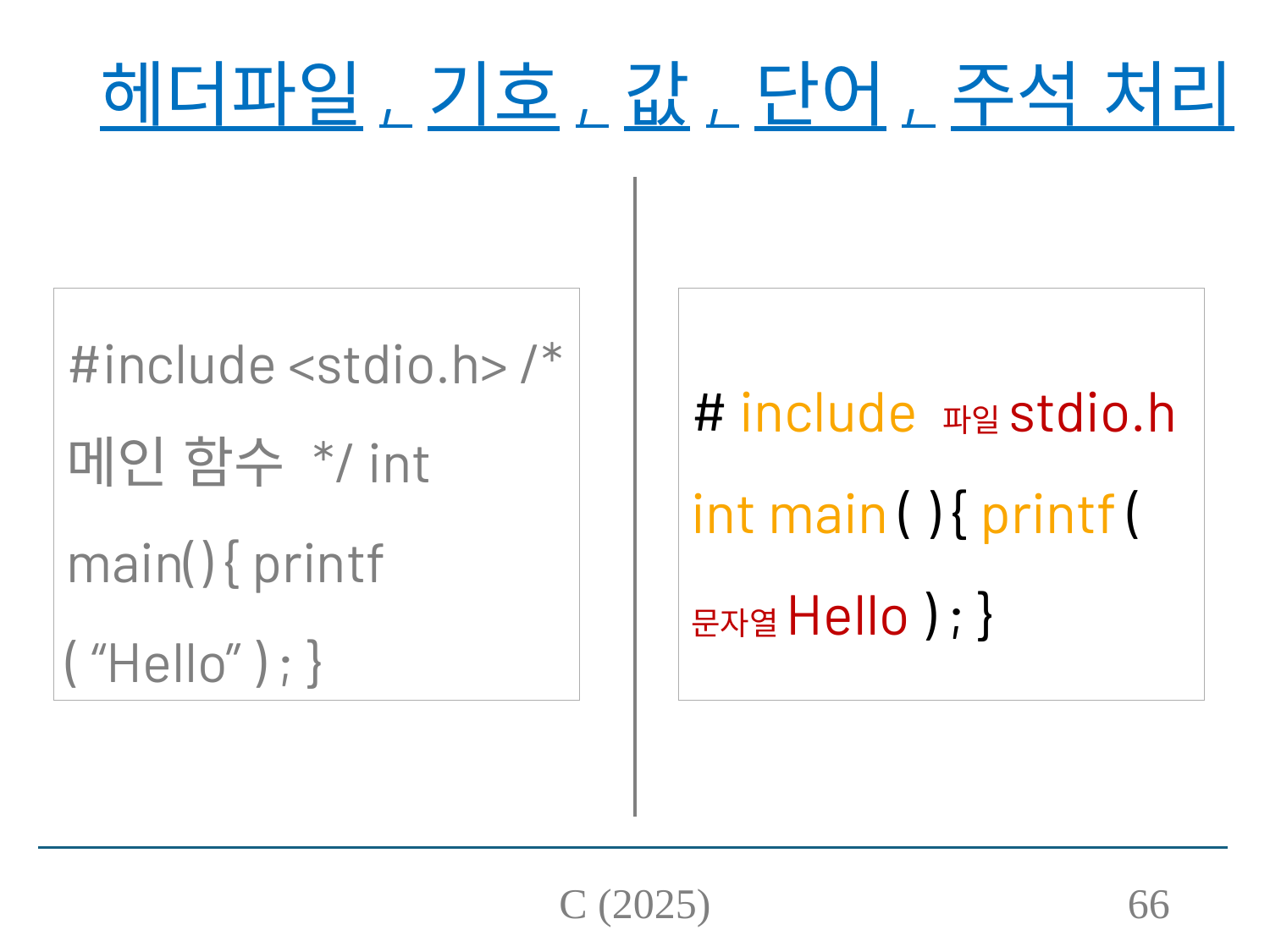

# 헤더파일, 기호, 값, 단어, 주석 처리
#include <stdio.h> /* 메인 함수 */ int main() { printf ( “Hello” ) ; }
# include 파일stdio.h int main ( ) { printf ( 문자열Hello ) ; }
C (2025)
66